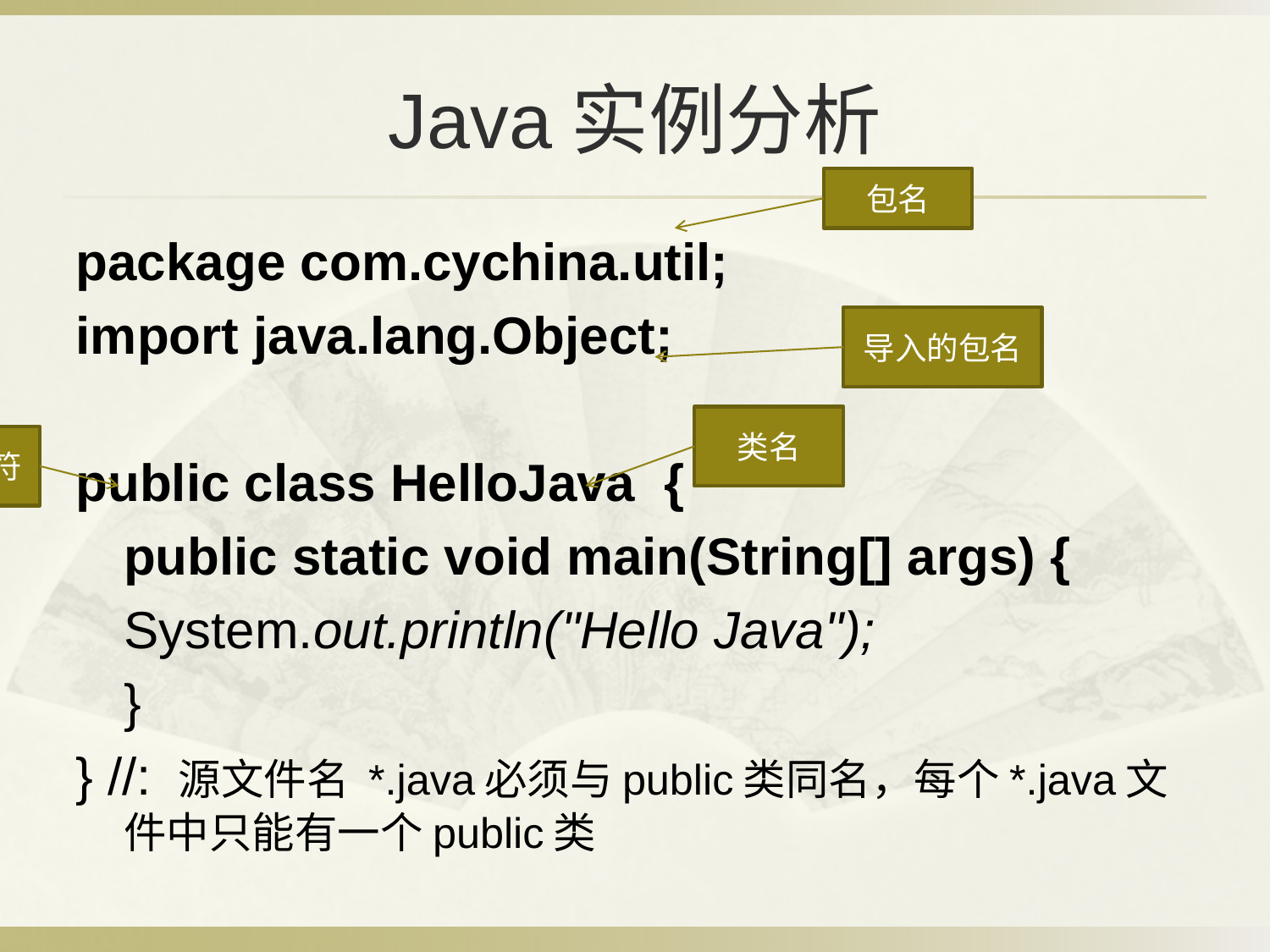

# Java实例分析
包名
package com.cychina.util;
import java.lang.Object;

public class HelloJava  {
		public static void main(String[] args) {
			System.out.println("Hello Java");
		}
} //: 源文件名 *.java必须与public类同名，每个*.java文件中只能有一个public类
导入的包名
类名
访问权限修饰符